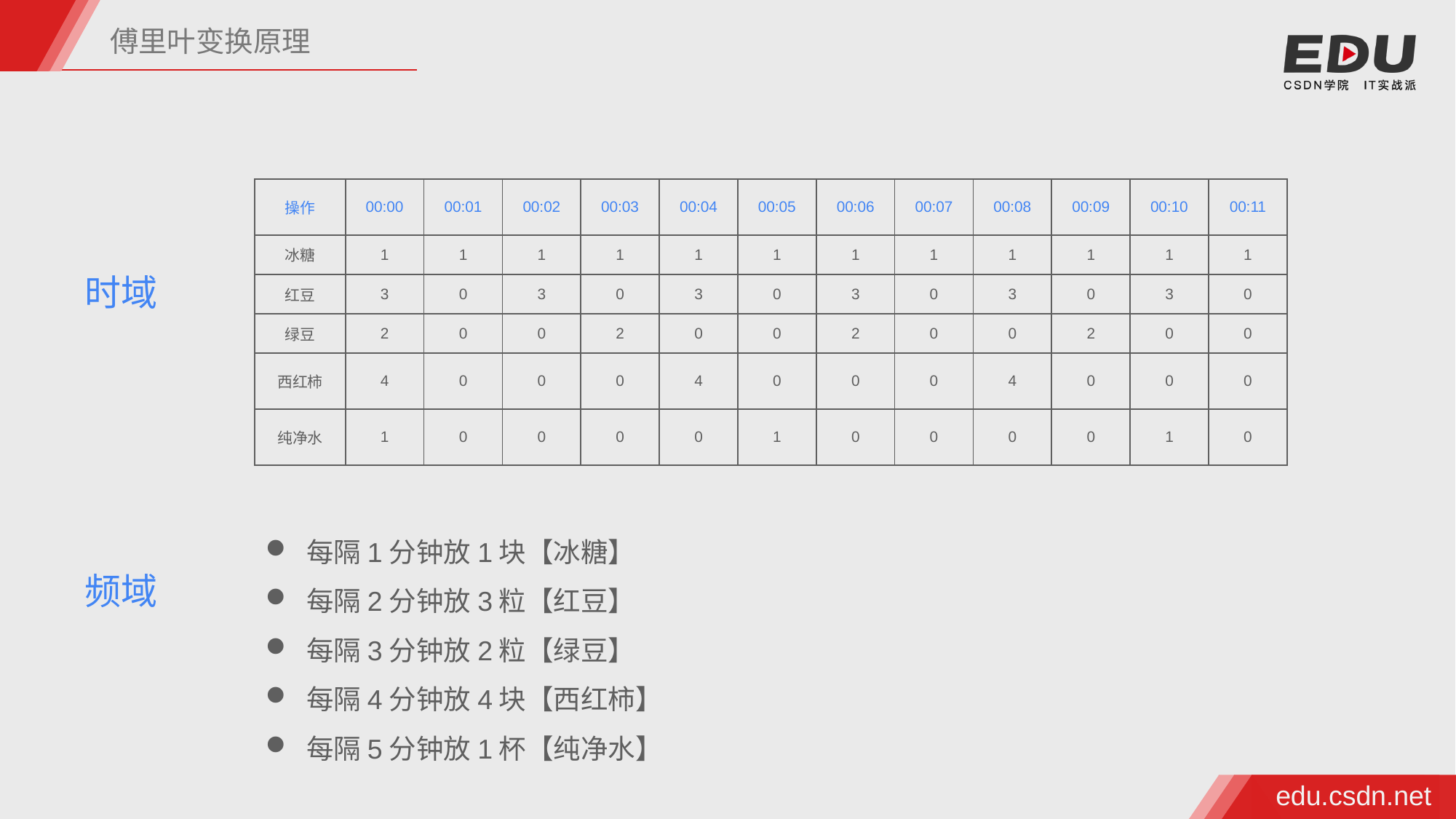

傅里叶变换原理
| 操作 | 00:00 | 00:01 | 00:02 | 00:03 | 00:04 | 00:05 | 00:06 | 00:07 | 00:08 | 00:09 | 00:10 | 00:11 |
| --- | --- | --- | --- | --- | --- | --- | --- | --- | --- | --- | --- | --- |
| 冰糖 | 1 | 1 | 1 | 1 | 1 | 1 | 1 | 1 | 1 | 1 | 1 | 1 |
| 红豆 | 3 | 0 | 3 | 0 | 3 | 0 | 3 | 0 | 3 | 0 | 3 | 0 |
| 绿豆 | 2 | 0 | 0 | 2 | 0 | 0 | 2 | 0 | 0 | 2 | 0 | 0 |
| 西红柿 | 4 | 0 | 0 | 0 | 4 | 0 | 0 | 0 | 4 | 0 | 0 | 0 |
| 纯净水 | 1 | 0 | 0 | 0 | 0 | 1 | 0 | 0 | 0 | 0 | 1 | 0 |
时域
每隔1分钟放1块【冰糖】
每隔2分钟放3粒【红豆】
每隔3分钟放2粒【绿豆】
每隔4分钟放4块【西红柿】
每隔5分钟放1杯【纯净水】
频域